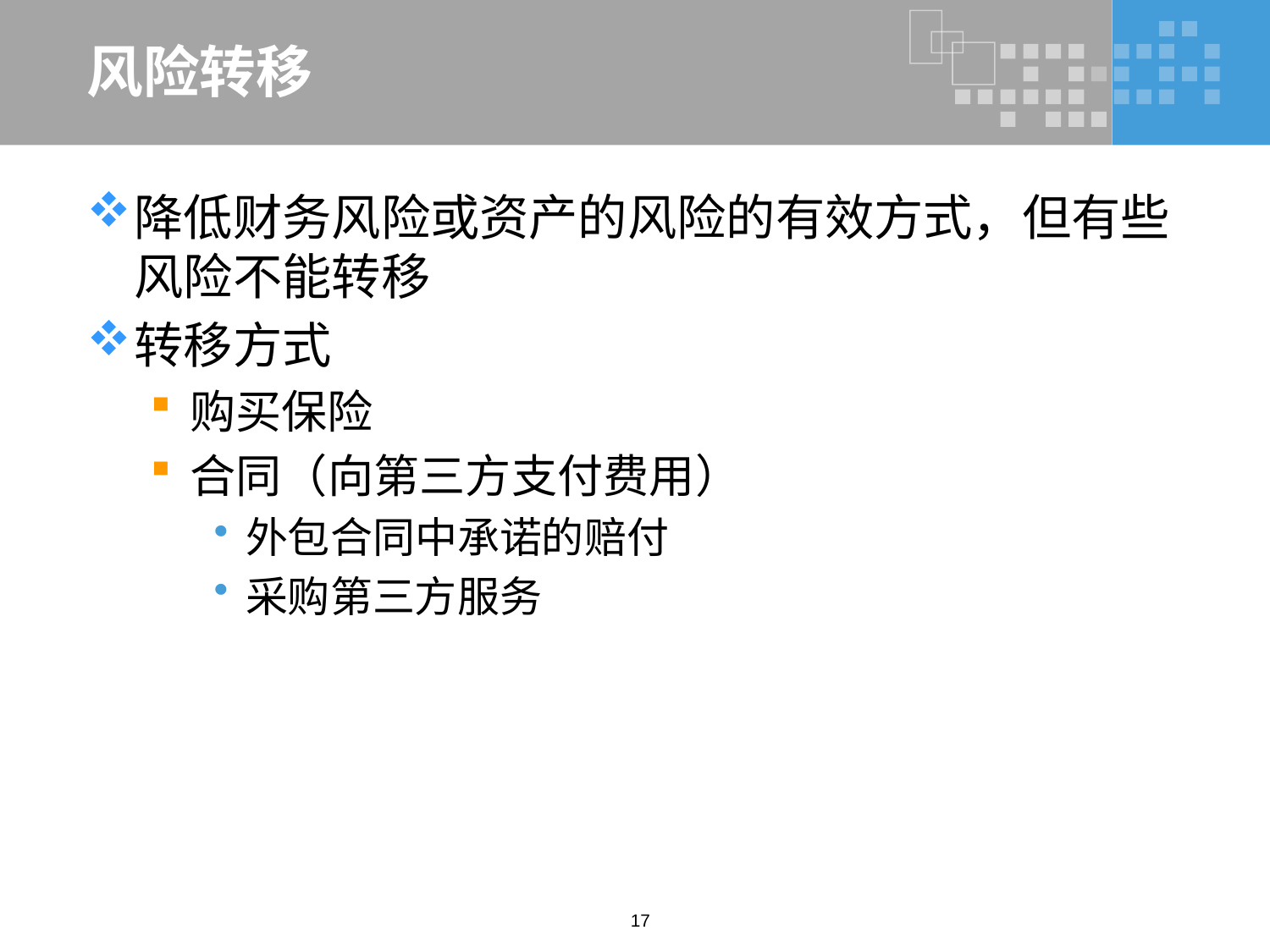

# 风险转移
降低财务风险或资产的风险的有效方式，但有些风险不能转移
转移方式
购买保险
合同（向第三方支付费用）
外包合同中承诺的赔付
采购第三方服务
17